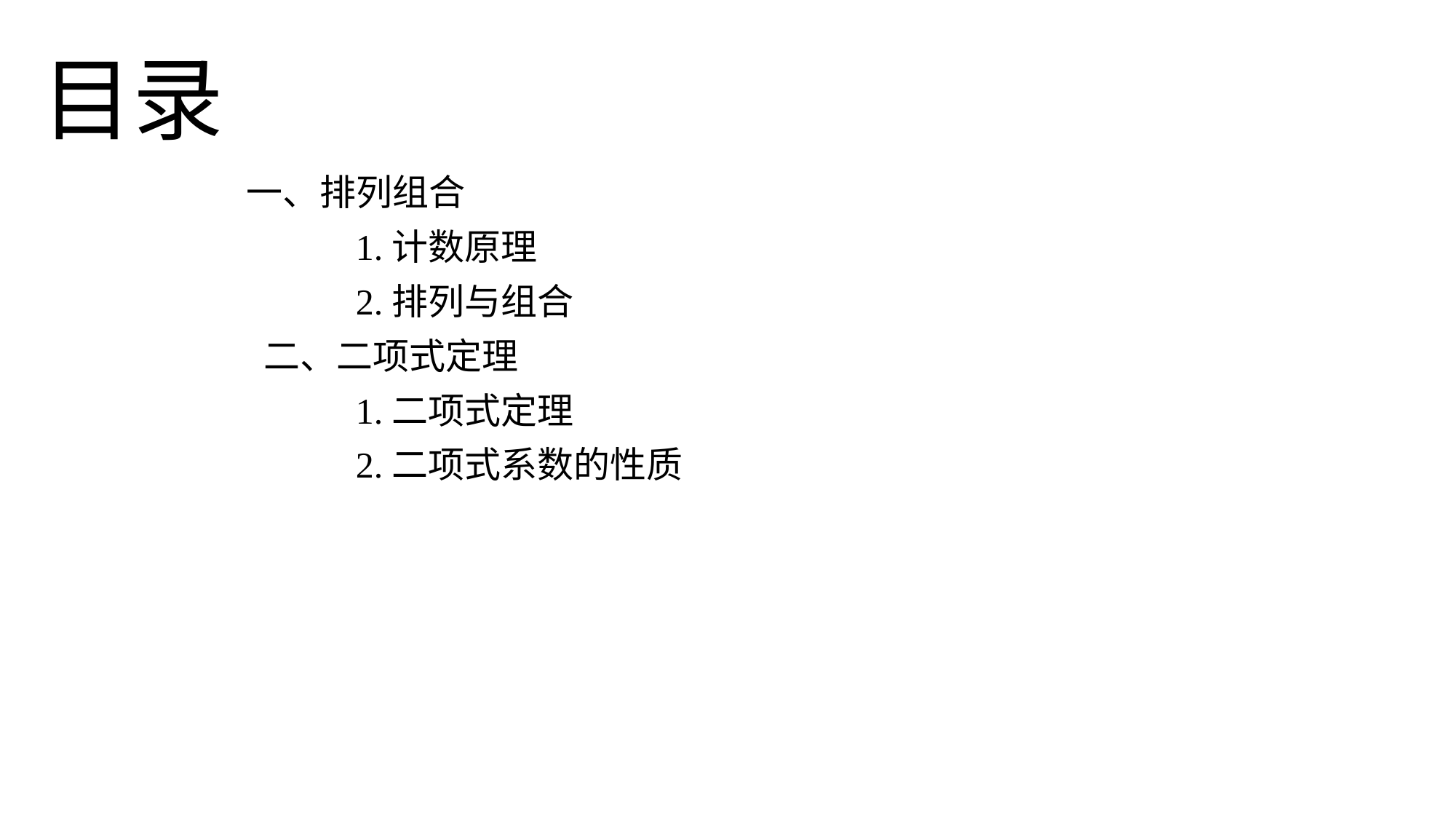

目录
一、排列组合
	1.计数原理
 	2.排列与组合
 二、二项式定理
	1.二项式定理
	2.二项式系数的性质